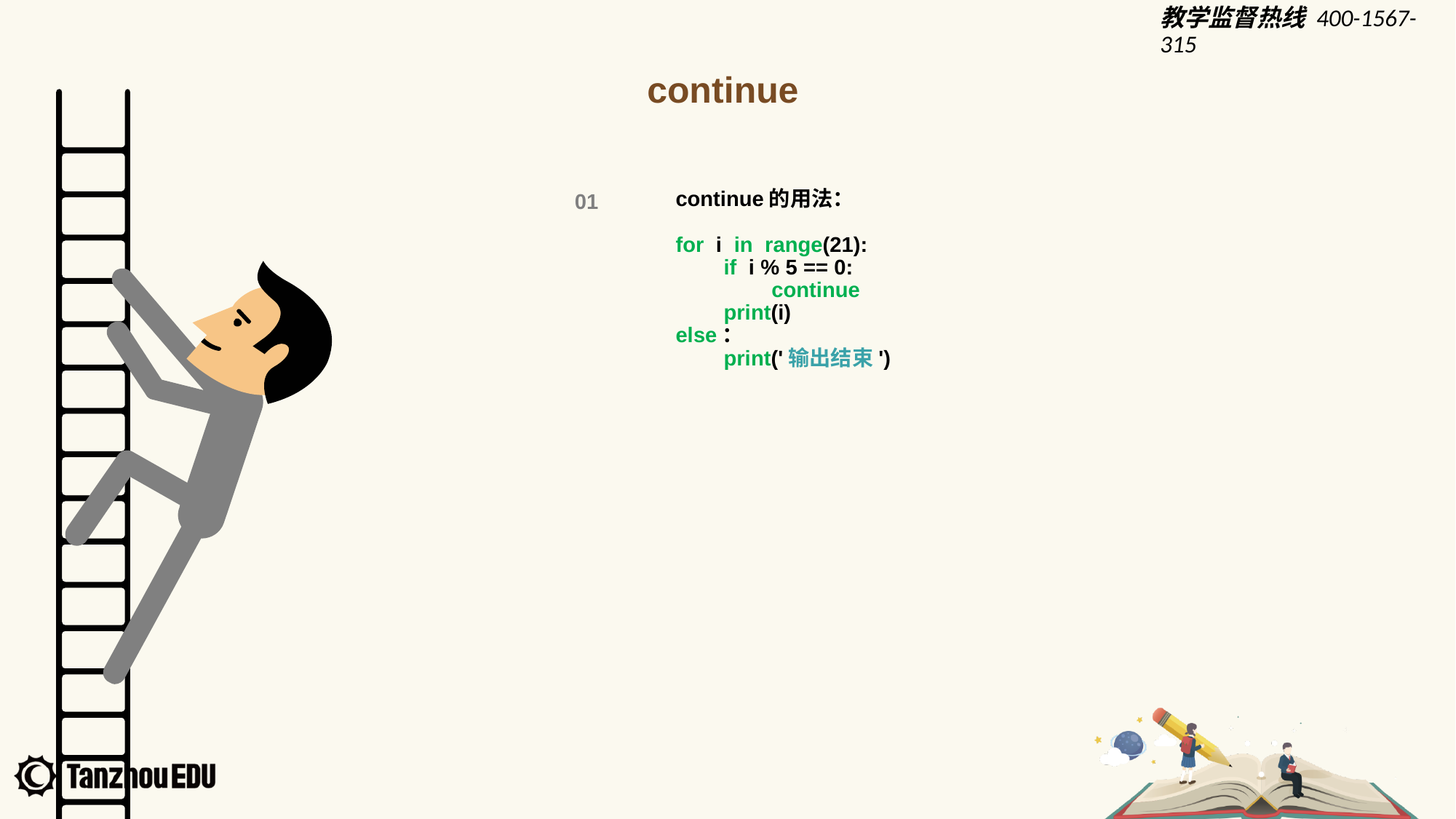

continue

continue的用法：

for  i  in  range(21):
        if  i % 5 == 0:
                continue
        print(i)
else：
        print('输出结束')
01